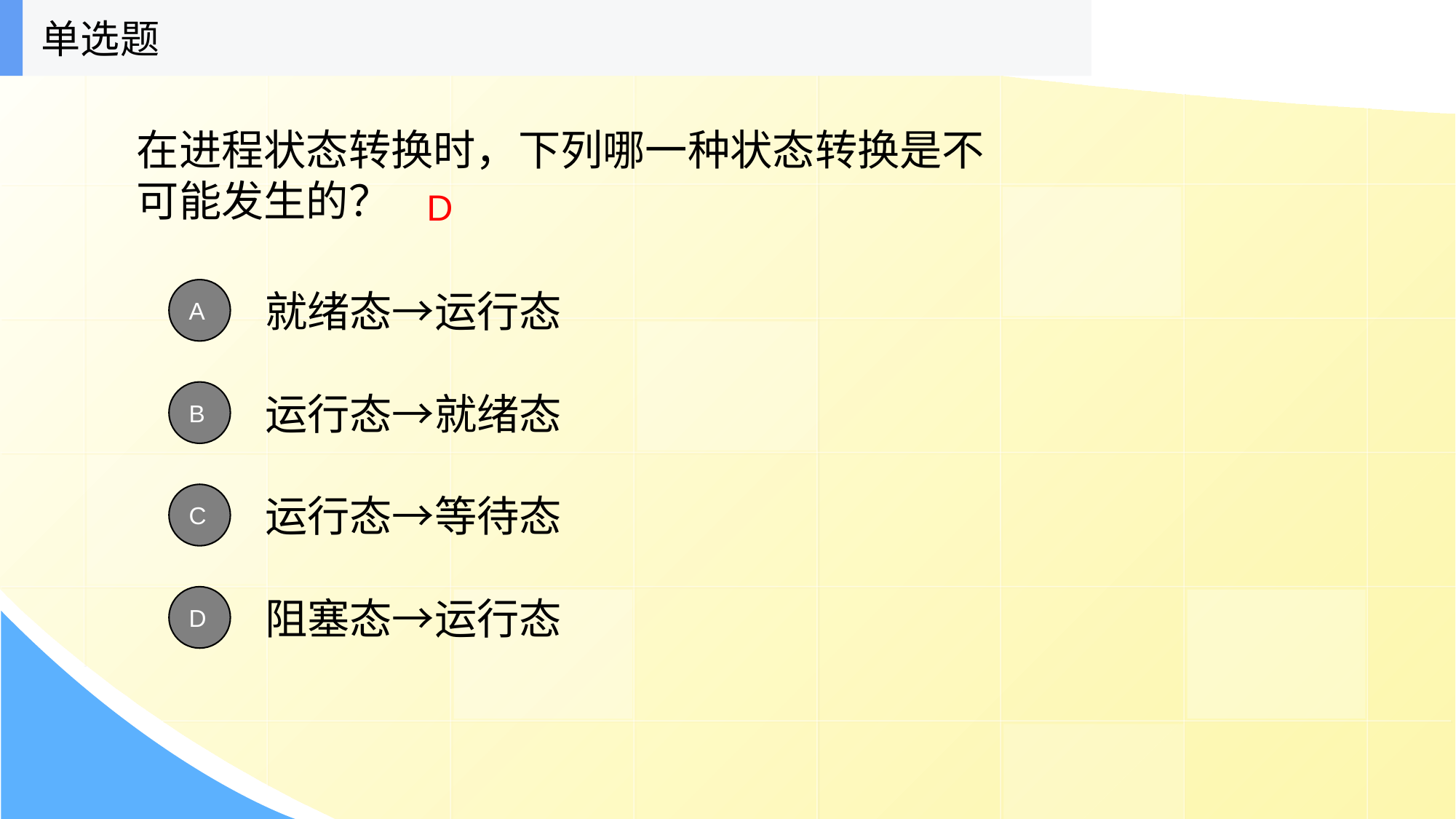

单选题
在进程状态转换时，下列哪一种状态转换是不可能发生的？
D
就绪态→运行态
A
运行态→就绪态
B
运行态→等待态
C
阻塞态→运行态
D